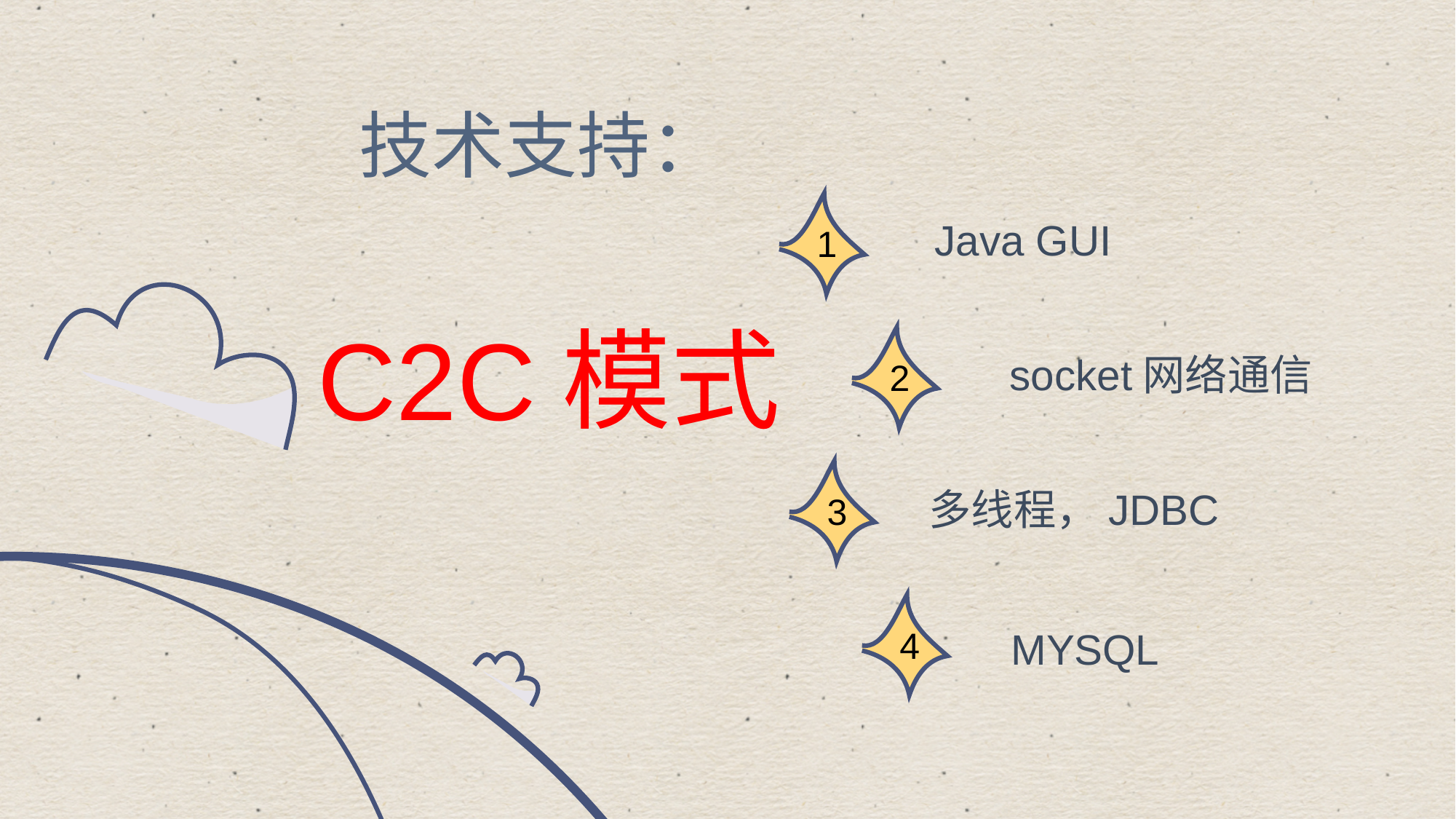

技术支持：

1
Java GUI

C2C模式

2
socket网络通信

3
多线程，JDBC

4
MYSQL